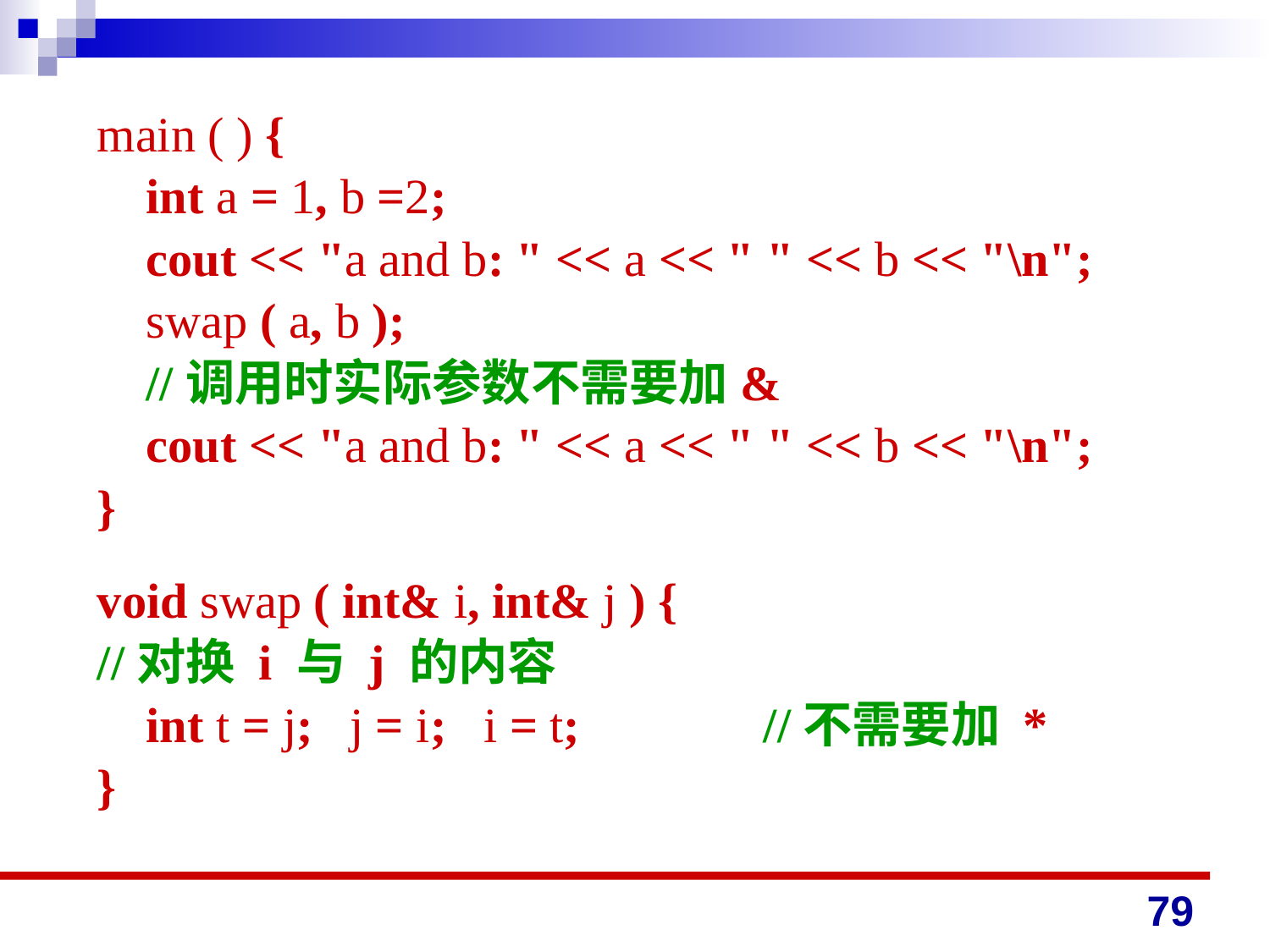

main ( ) {
    int a = 1, b =2;
    cout << "a and b: " << a << " " << b << "\n";
    swap ( a, b );
    //调用时实际参数不需要加&
    cout << "a and b: " << a << " " << b << "\n";
}

void swap ( int& i, int& j ) {
//对换 i 与 j 的内容
    int t = j;   j = i;   i = t;	         //不需要加 *
}
79